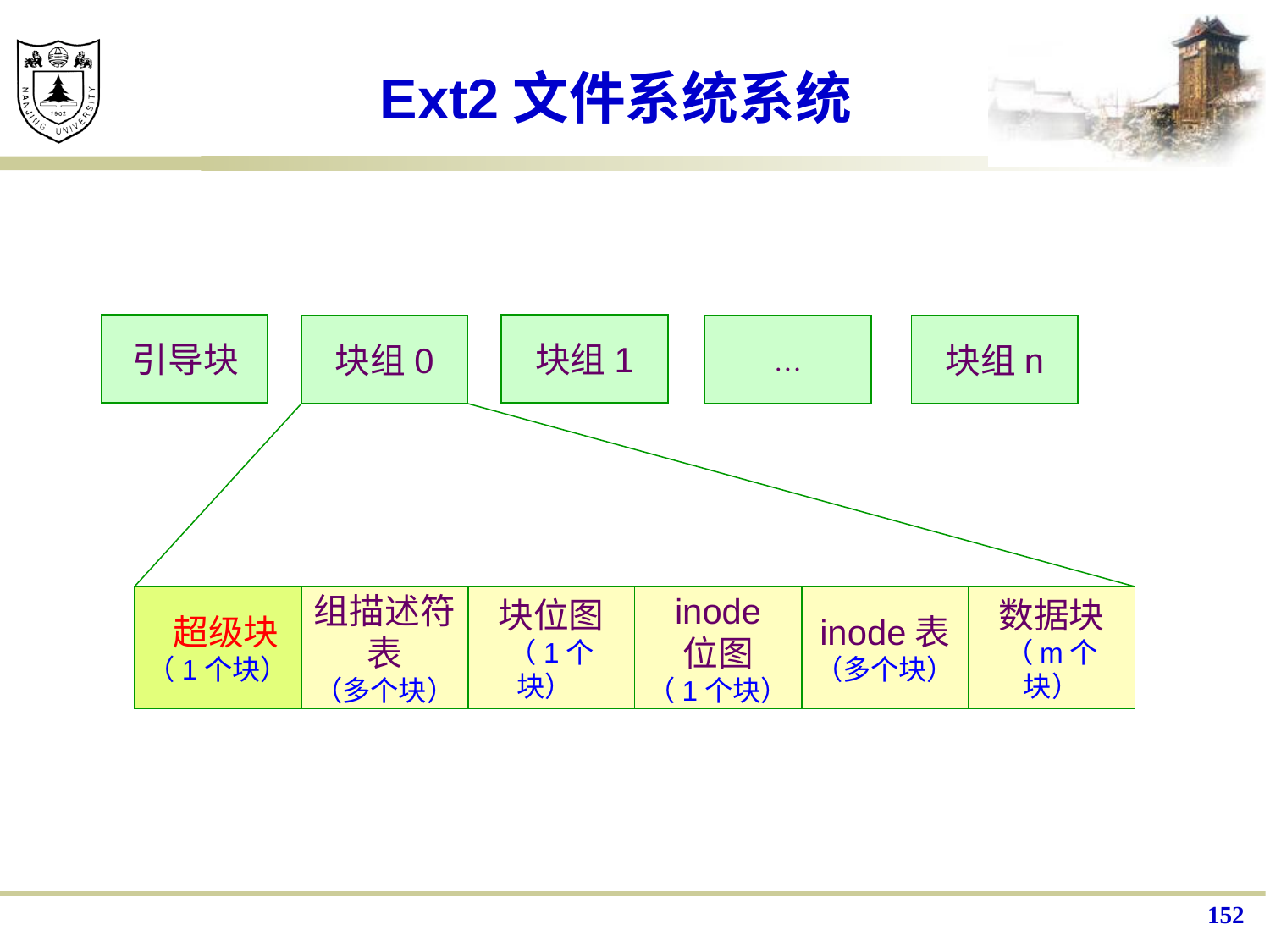

# Ext2文件系统系统
 引导块
块组1
块组0
…
块组n

 超级块
（1个块）
组描述符表
（多个块）
块位图
（1个块）
inode
位图
（1个块）
inode表
（多个块）
数据块
（m个块）
152